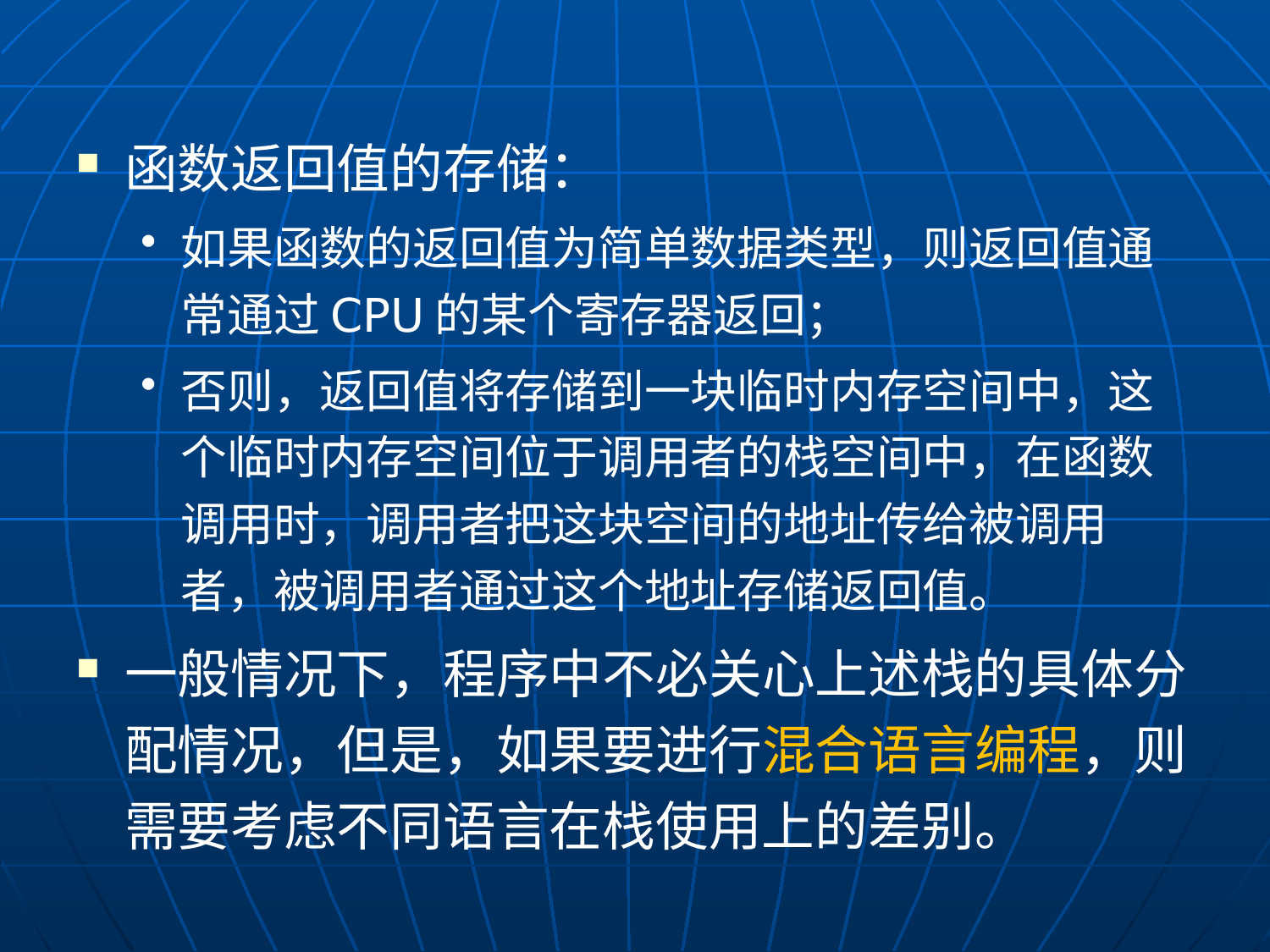

函数返回值的存储：
如果函数的返回值为简单数据类型，则返回值通常通过CPU的某个寄存器返回；
否则，返回值将存储到一块临时内存空间中，这个临时内存空间位于调用者的栈空间中，在函数调用时，调用者把这块空间的地址传给被调用者，被调用者通过这个地址存储返回值。
一般情况下，程序中不必关心上述栈的具体分配情况，但是，如果要进行混合语言编程，则需要考虑不同语言在栈使用上的差别。